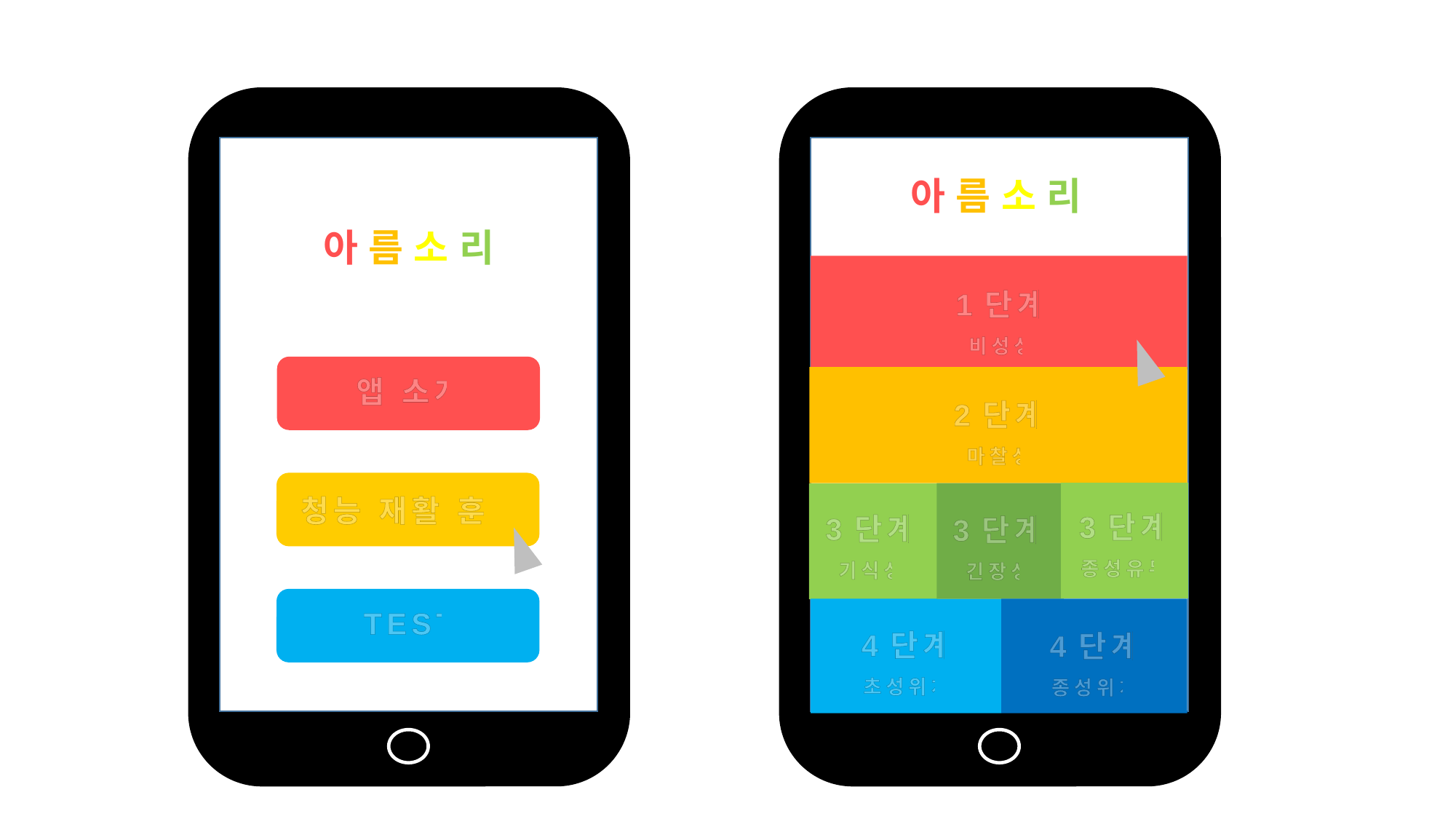

아 름 소 리
아 름 소 리

1단계
비성성

앱 소개
2단계
마찰성

3단계
종성유무
청능 재활 훈련
3단계
기식성
3단계
긴장성

TEST
4단계
초성위치
4단계
종성위치